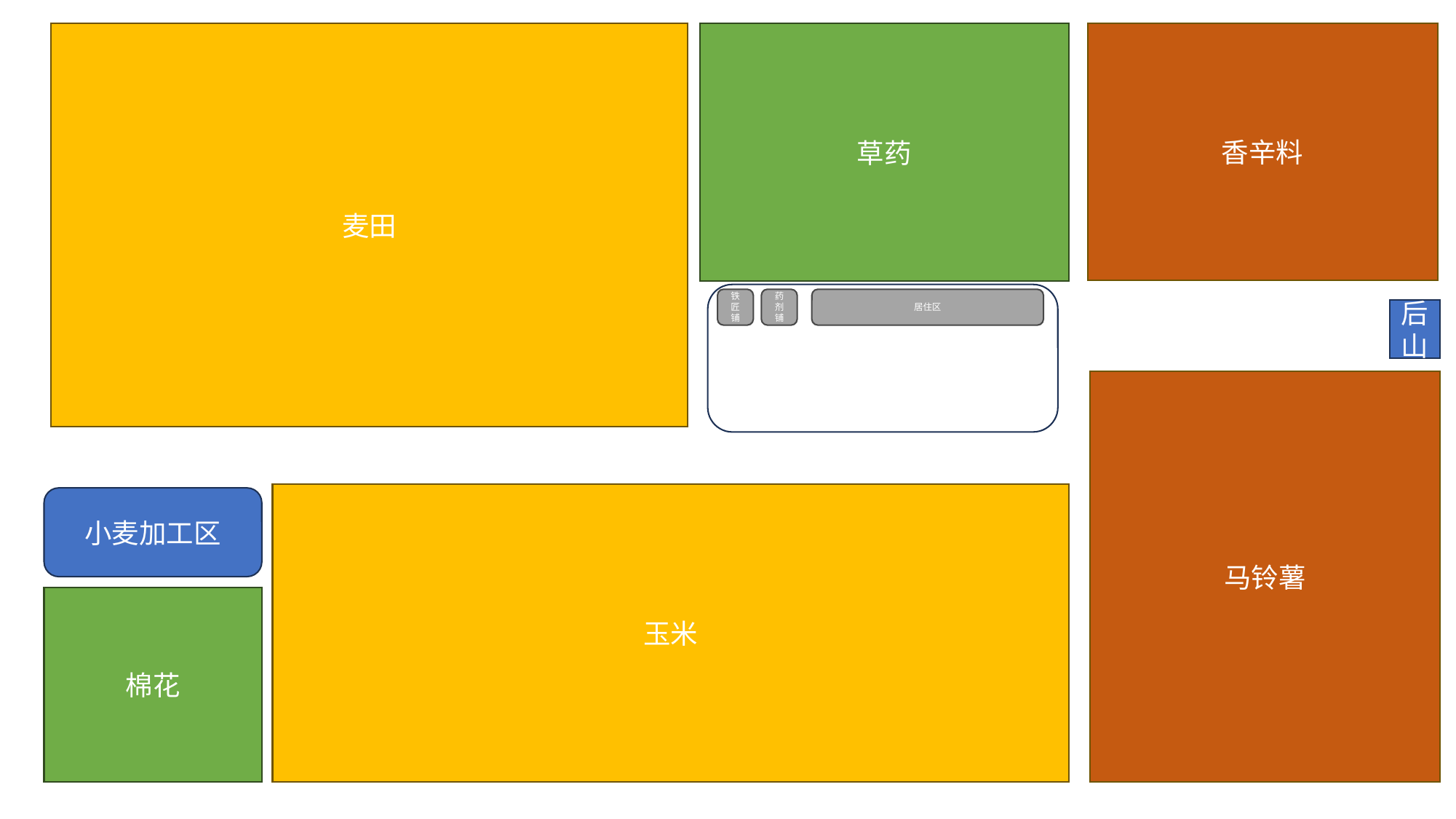

麦田
草药
香辛料

铁匠铺
药剂铺
居住区
后山
马铃薯
玉米
小麦加工区
棉花